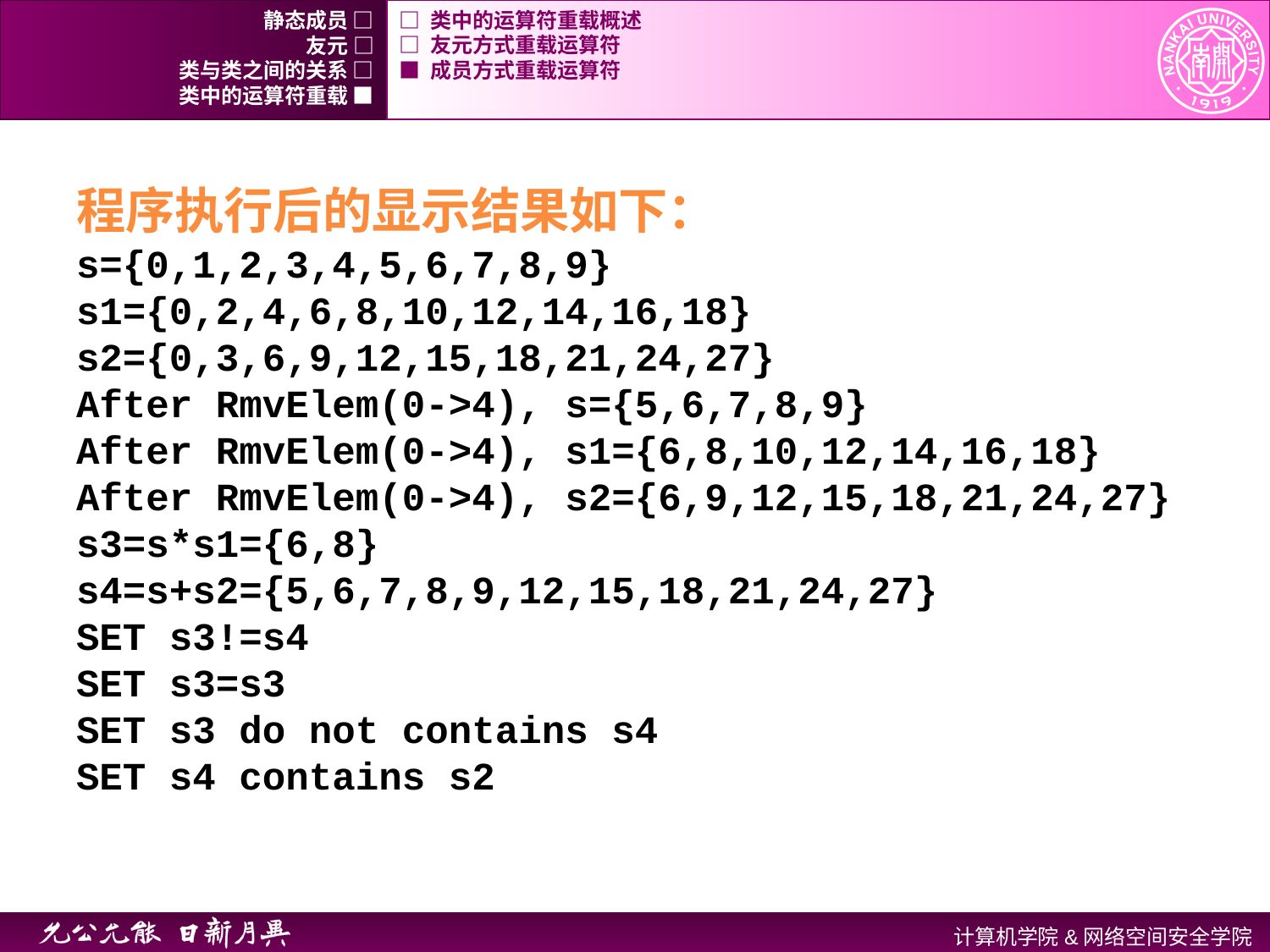

静态成员 □
□ 类中的运算符重载概述
友元 □
□ 友元方式重载运算符
类与类之间的关系 □
■ 成员方式重载运算符
类中的运算符重载 ■

程序执行后的显示结果如下：
s={0,1,2,3,4,5,6,7,8,9}
s1={0,2,4,6,8,10,12,14,16,18}
s2={0,3,6,9,12,15,18,21,24,27}
After RmvElem(0->4), s={5,6,7,8,9}
After RmvElem(0->4), s1={6,8,10,12,14,16,18}
After RmvElem(0->4), s2={6,9,12,15,18,21,24,27}
s3=s*s1={6,8}
s4=s+s2={5,6,7,8,9,12,15,18,21,24,27}
SET s3!=s4
SET s3=s3
SET s3 do not contains s4
SET s4 contains s2